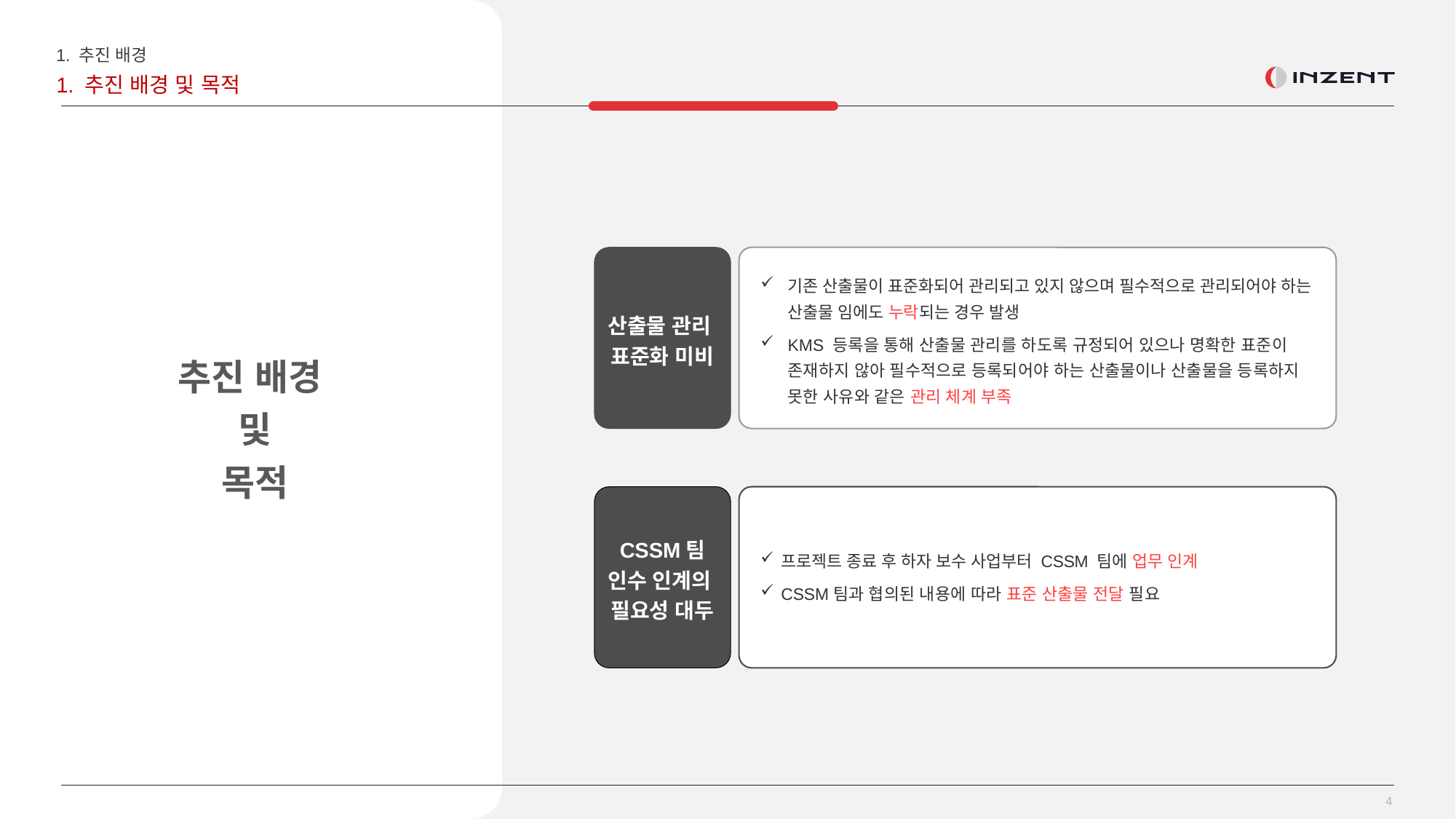

1. 추진 배경
1. 추진 배경 및 목적
산출물 관리
표준화 미비

기존 산출물이 표준화되어 관리되고 있지 않으며 필수적으로 관리되어야 하는 산출물 임에도 누락되는 경우 발생
KMS 등록을 통해 산출물 관리를 하도록 규정되어 있으나 명확한 표준이 존재하지 않아 필수적으로 등록되어야 하는 산출물이나 산출물을 등록하지 못한 사유와 같은 관리 체계 부족
CSSM팀
인수 인계의
필요성 대두

프로젝트 종료 후 하자 보수 사업부터 CSSM 팀에 업무 인계
CSSM팀과 협의된 내용에 따라 표준 산출물 전달 필요
추진 배경
및
목적
4